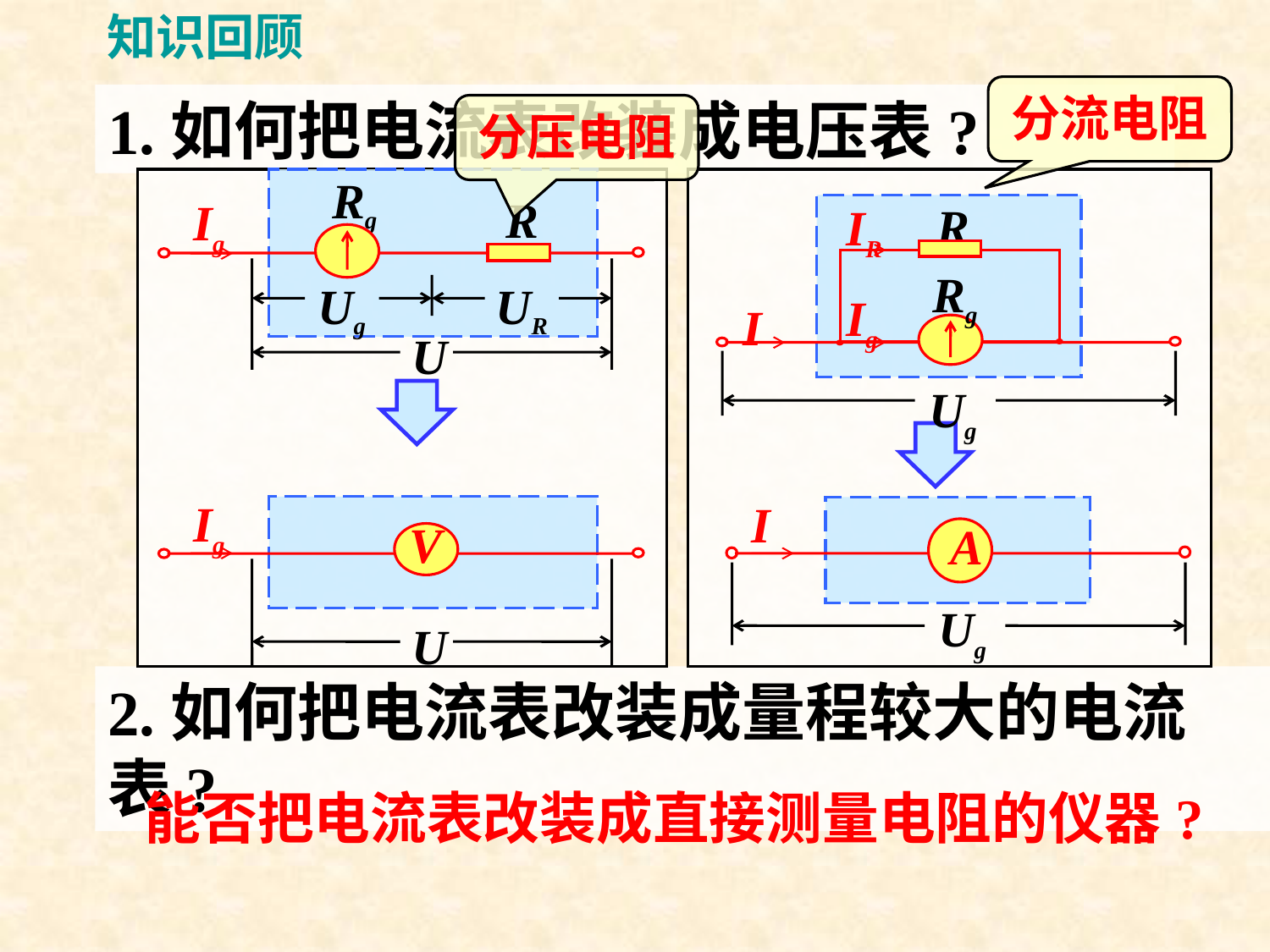

知识回顾

分流电阻
1.如何把电流表改装成电压表?
分压电阻

Rg

Ig

R

U

Ug
UR

IR

Ig

I

Ug

R

Rg

Ig

V

U

I

A

Ug

2.如何把电流表改装成量程较大的电流表?
能否把电流表改装成直接测量电阻的仪器?